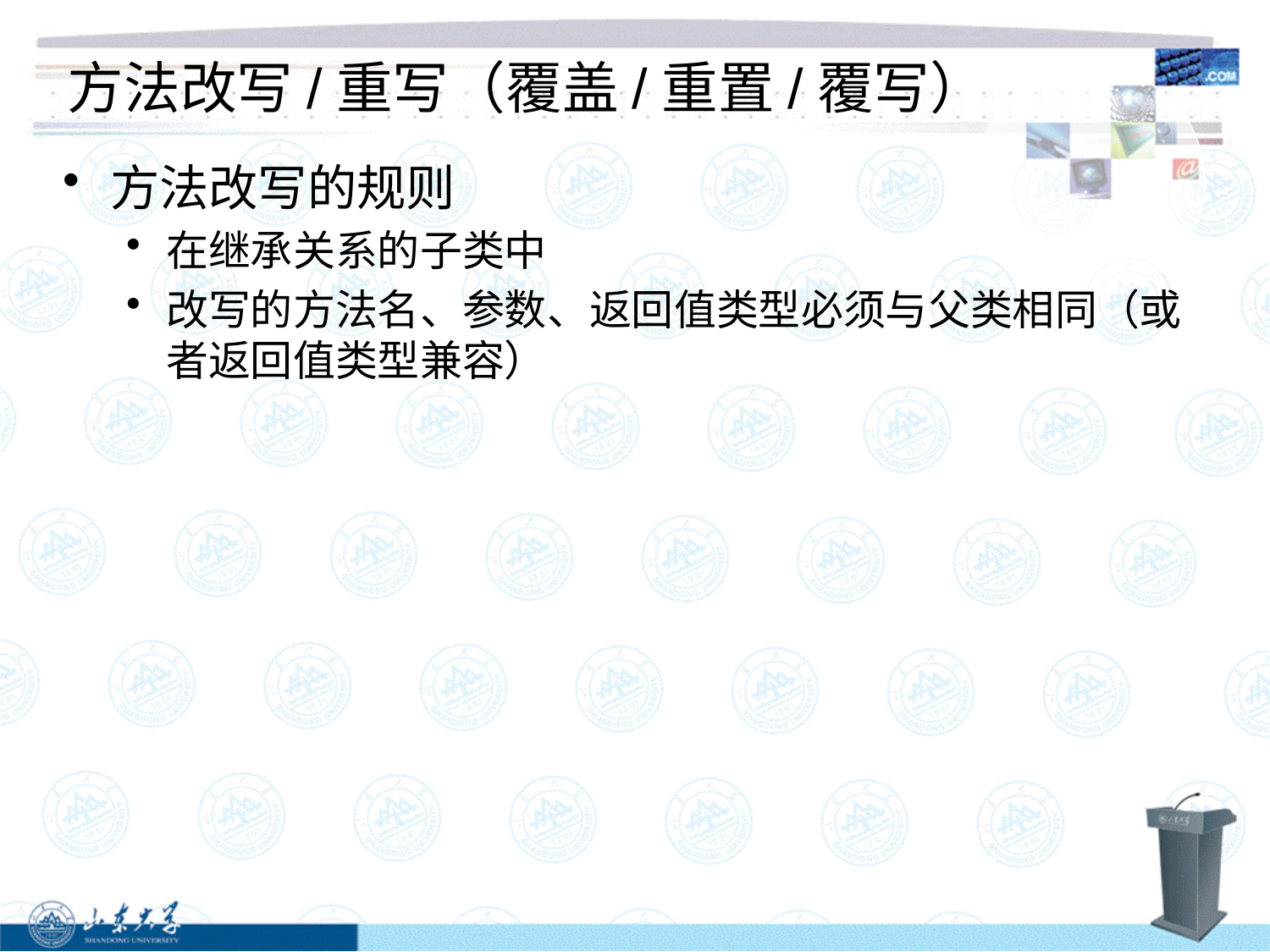

方法改写/重写（覆盖/重置/覆写）
方法改写的规则
在继承关系的子类中
改写的方法名、参数、返回值类型必须与父类相同（或者返回值类型兼容）